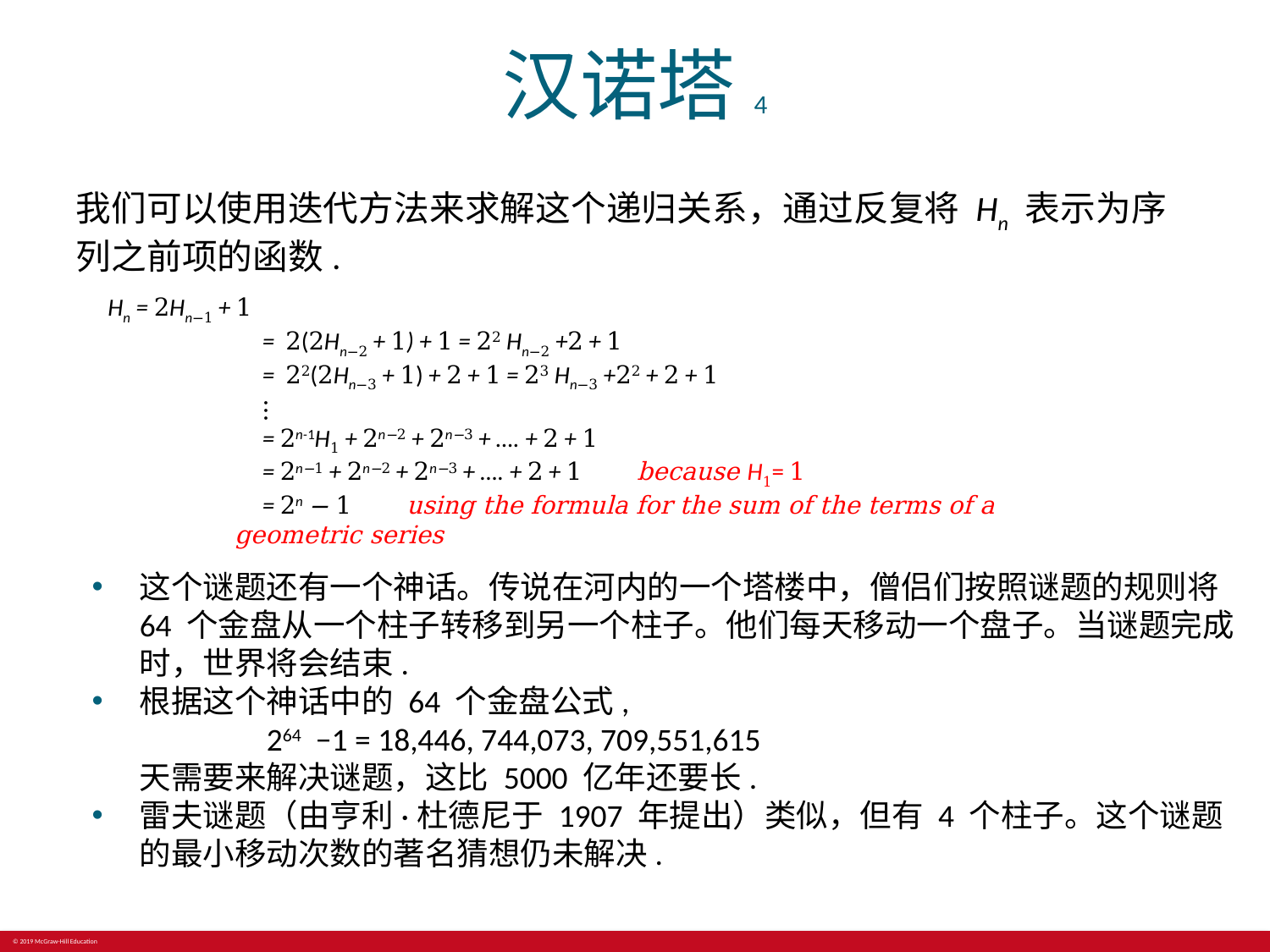

# 汉诺塔4
我们可以使用迭代方法来求解这个递归关系，通过反复将 Hn 表示为序列之前项的函数.
Hn = 2Hn−1 + 1
     =  2(2Hn−2 + 1) + 1 = 22 Hn−2 +2 + 1
     =  22(2Hn−3 + 1) + 2 + 1 = 23 Hn−3 +22 + 2 + 1
     ⋮
     = 2n-1H1 + 2n−2 + 2n−3 + …. + 2 + 1
     = 2n−1 + 2n−2 + 2n−3 + …. + 2 + 1       because H1= 1
     = 2n − 1       using the formula for the sum of the terms of a  geometric series
这个谜题还有一个神话。传说在河内的一个塔楼中，僧侣们按照谜题的规则将 64 个金盘从一个柱子转移到另一个柱子。他们每天移动一个盘子。当谜题完成时，世界将会结束.
根据这个神话中的 64 个金盘公式,
	264  −1 = 18,446, 744,073, 709,551,615
天需要来解决谜题，这比 5000 亿年还要长.
雷夫谜题（由亨利·杜德尼于 1907 年提出）类似，但有 4 个柱子。这个谜题的最小移动次数的著名猜想仍未解决.